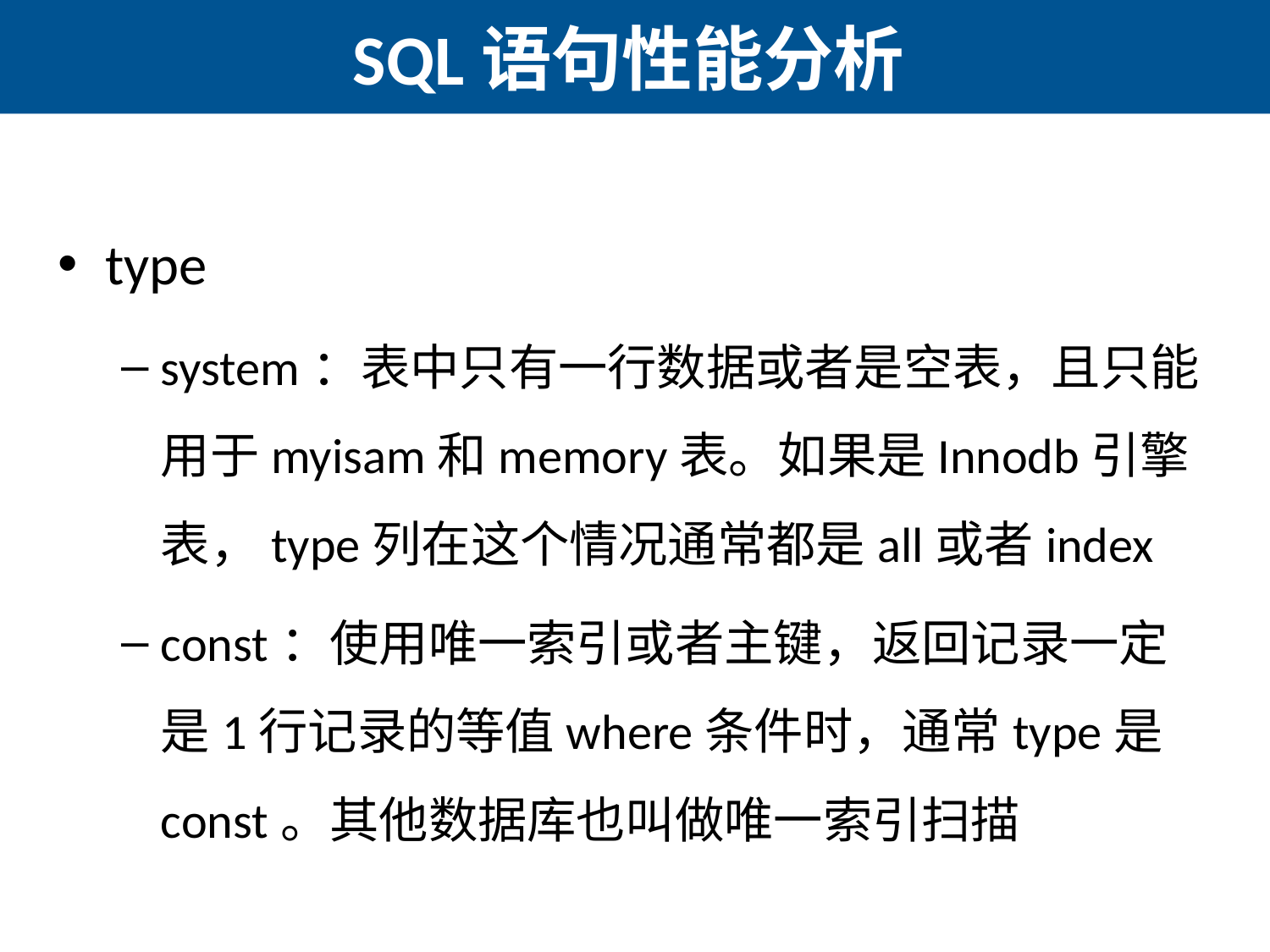

# SQL语句性能分析
type
system：表中只有一行数据或者是空表，且只能用于myisam和memory表。如果是Innodb引擎表，type列在这个情况通常都是all或者index
const：使用唯一索引或者主键，返回记录一定是1行记录的等值where条件时，通常type是const。其他数据库也叫做唯一索引扫描